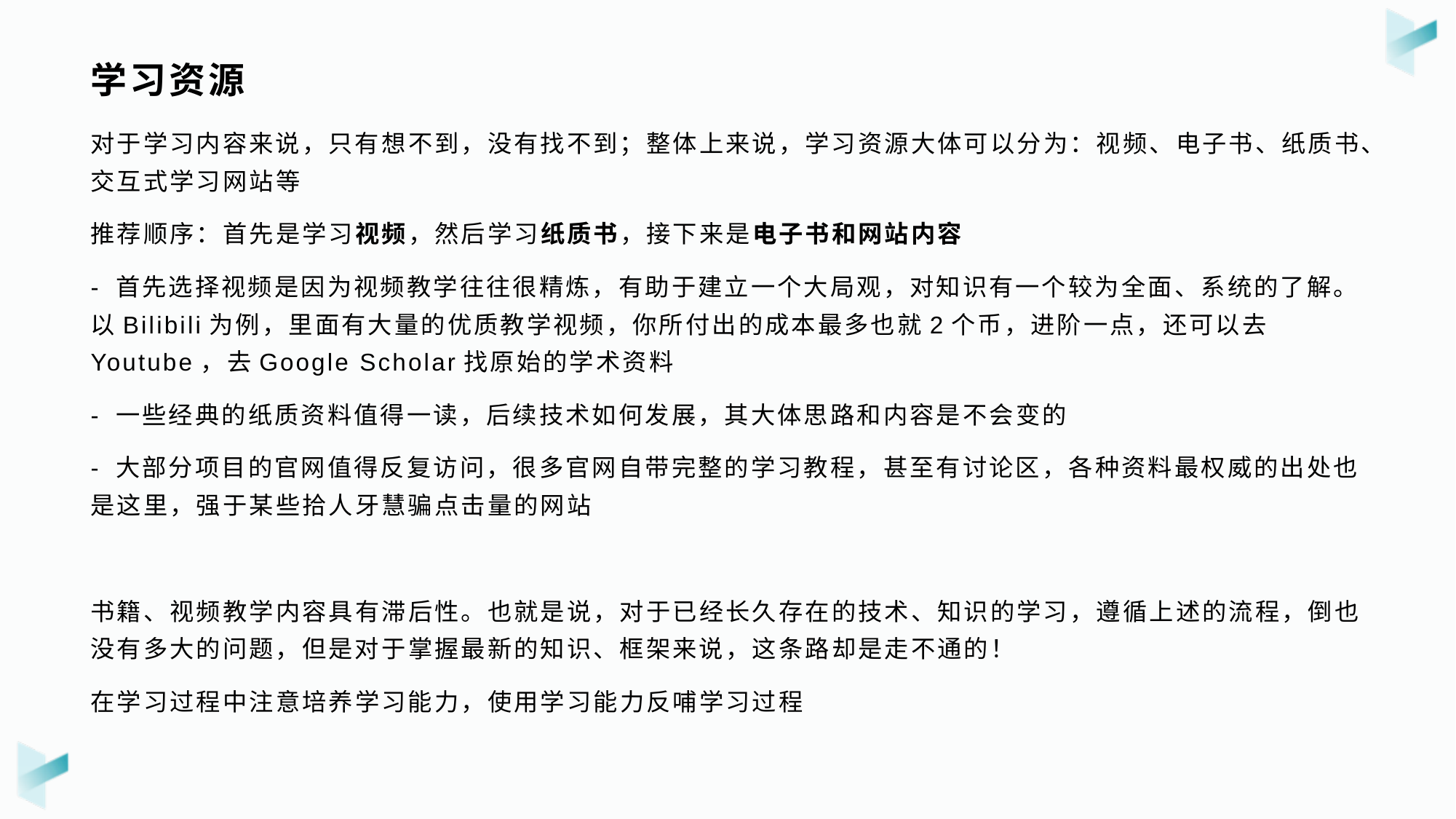

# 学习资源
对于学习内容来说，只有想不到，没有找不到；整体上来说，学习资源大体可以分为：视频、电子书、纸质书、交互式学习网站等
推荐顺序：首先是学习视频，然后学习纸质书，接下来是电子书和网站内容
- 首先选择视频是因为视频教学往往很精炼，有助于建立一个大局观，对知识有一个较为全面、系统的了解。以Bilibili为例，里面有大量的优质教学视频，你所付出的成本最多也就2个币，进阶一点，还可以去Youtube，去Google Scholar找原始的学术资料
- 一些经典的纸质资料值得一读，后续技术如何发展，其大体思路和内容是不会变的
- 大部分项目的官网值得反复访问，很多官网自带完整的学习教程，甚至有讨论区，各种资料最权威的出处也是这里，强于某些拾人牙慧骗点击量的网站

书籍、视频教学内容具有滞后性。也就是说，对于已经长久存在的技术、知识的学习，遵循上述的流程，倒也没有多大的问题，但是对于掌握最新的知识、框架来说，这条路却是走不通的！
在学习过程中注意培养学习能力，使用学习能力反哺学习过程